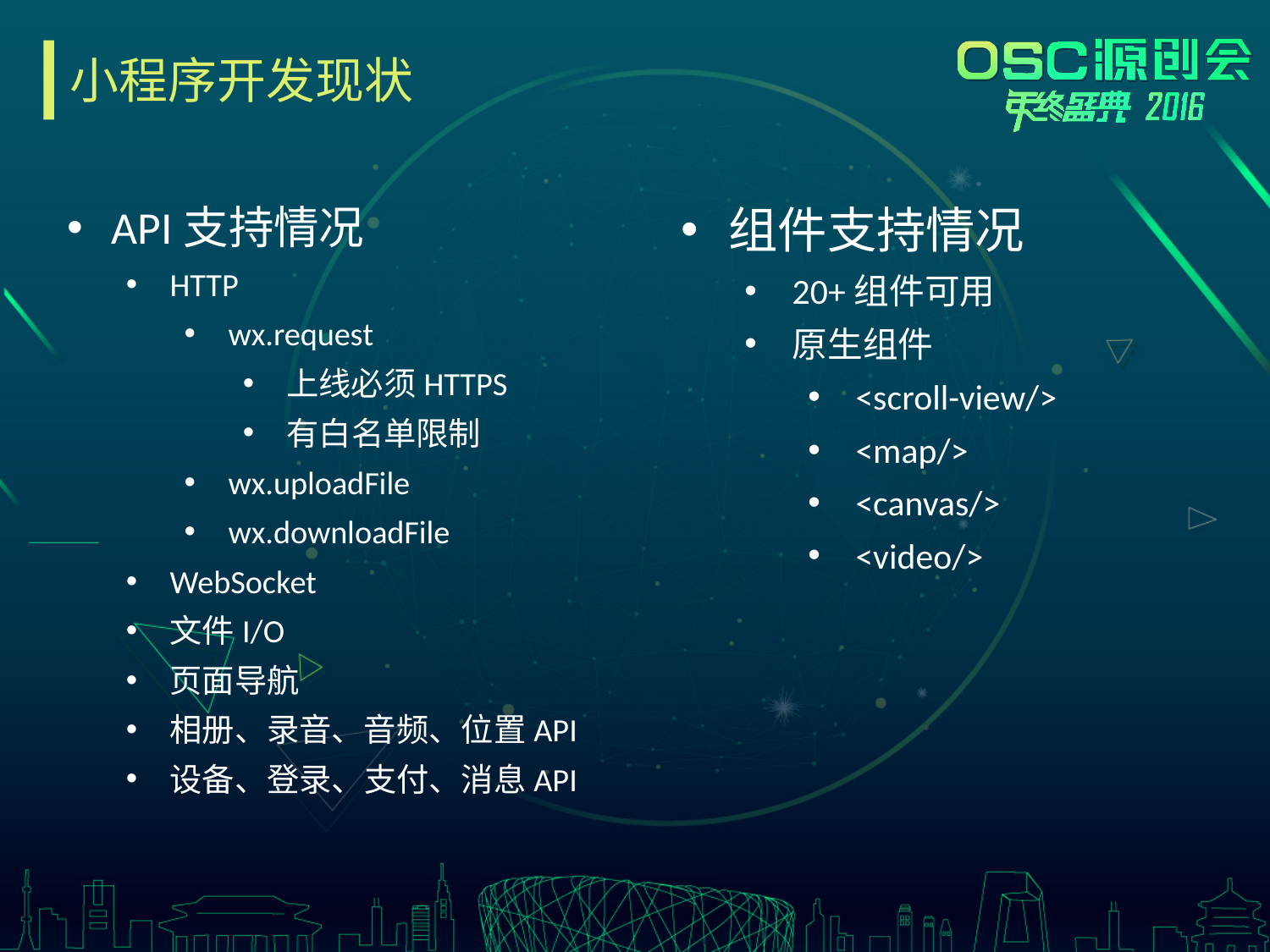

# 小程序开发现状
API支持情况
HTTP
wx.request
上线必须HTTPS
有白名单限制
wx.uploadFile
wx.downloadFile
WebSocket
文件I/O
页面导航
相册、录音、音频、位置API
设备、登录、支付、消息API
组件支持情况
20+组件可用
原生组件
<scroll-view/>
<map/>
<canvas/>
<video/>